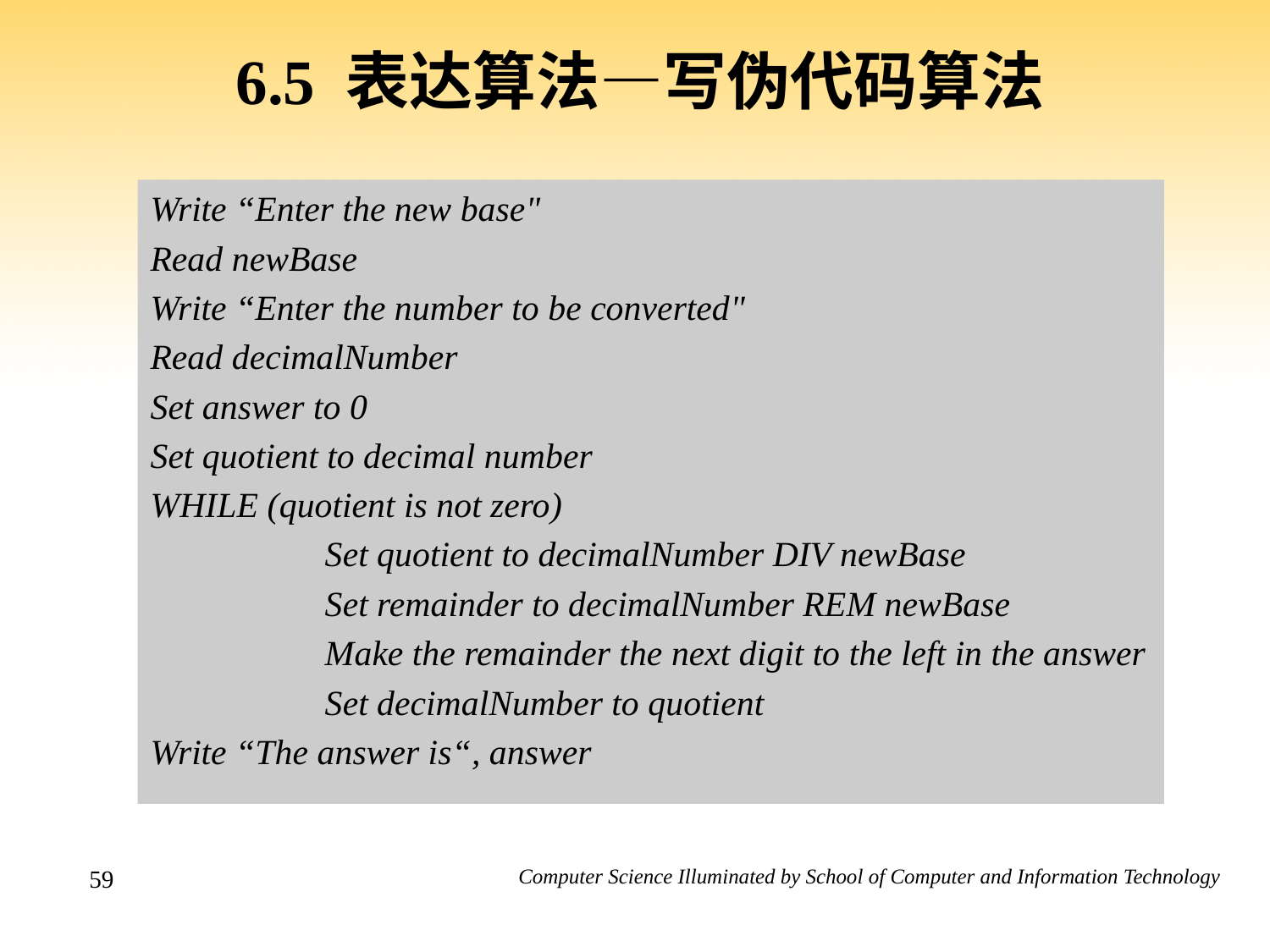

6.5 表达算法—写伪代码算法
Write “Enter the new base"
Read newBase
Write “Enter the number to be converted"
Read decimalNumber
Set answer to 0
Set quotient to decimal number
WHILE (quotient is not zero)
		Set quotient to decimalNumber DIV newBase
		Set remainder to decimalNumber REM newBase
		Make the remainder the next digit to the left in the answer
		Set decimalNumber to quotient
Write “The answer is“, answer
59